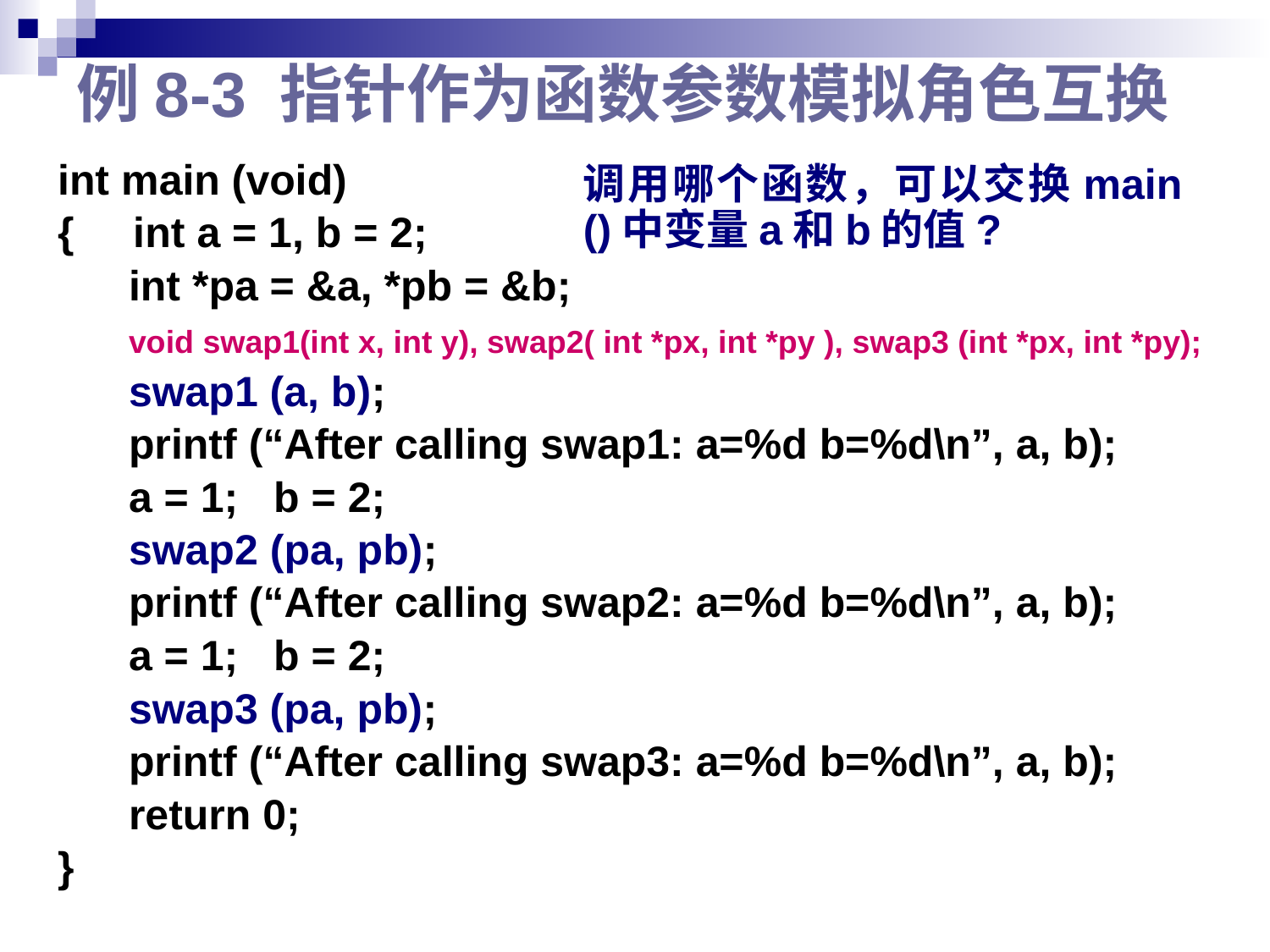

# 例8-3 指针作为函数参数模拟角色互换
int main (void)
{     int a = 1, b = 2;
      int *pa = &a, *pb = &b;
      void swap1(int x, int y), swap2( int *px, int *py ), swap3 (int *px, int *py);
      swap1 (a, b);
      printf (“After calling swap1: a=%d b=%d\n”, a, b);
      a = 1;   b = 2;
      swap2 (pa, pb);
      printf (“After calling swap2: a=%d b=%d\n”, a, b);
      a = 1;   b = 2;
      swap3 (pa, pb);
      printf (“After calling swap3: a=%d b=%d\n”, a, b);
      return 0;
}
调用哪个函数，可以交换main ()中变量a和b的值?